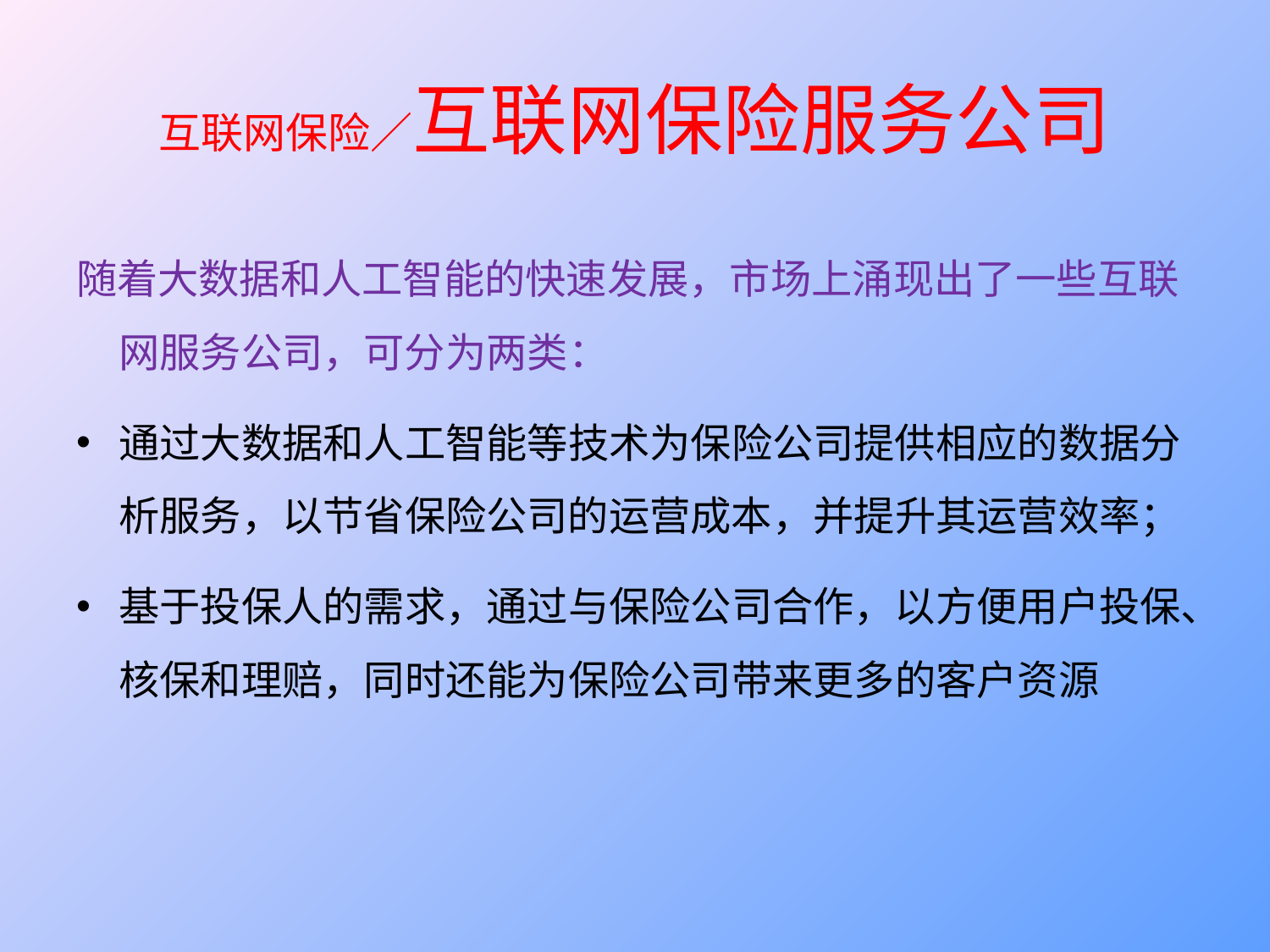

# 互联网保险／互联网保险服务公司
随着大数据和人工智能的快速发展，市场上涌现出了一些互联网服务公司，可分为两类：
通过大数据和人工智能等技术为保险公司提供相应的数据分析服务，以节省保险公司的运营成本，并提升其运营效率；
基于投保人的需求，通过与保险公司合作，以方便用户投保、核保和理赔，同时还能为保险公司带来更多的客户资源